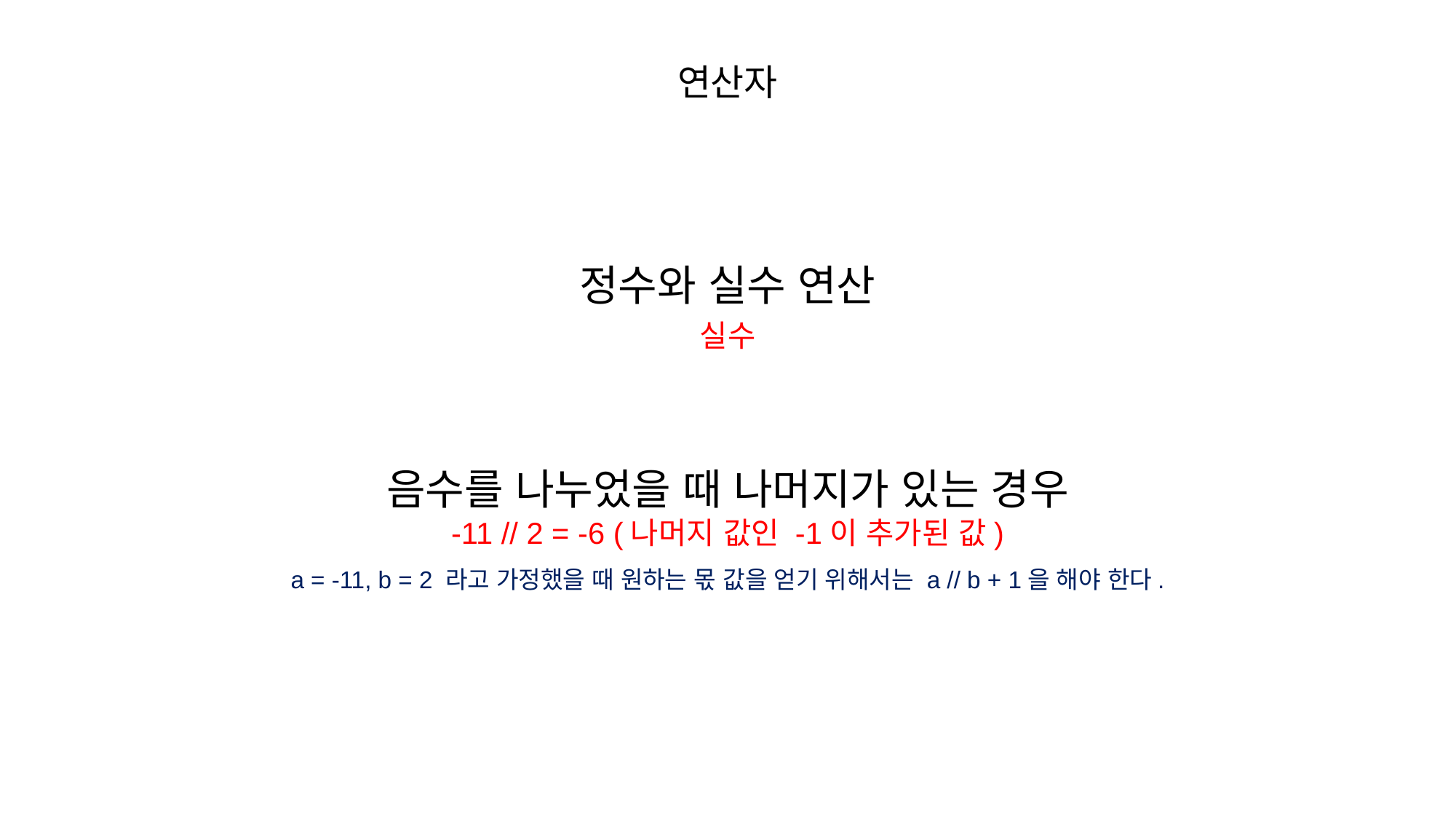

연산자
정수와 실수 연산

음수를 나누었을 때 나머지가 있는 경우
실수
-11 // 2 = -6 (나머지 값인 -1이 추가된 값)
a = -11, b = 2 라고 가정했을 때 원하는 몫 값을 얻기 위해서는 a // b + 1을 해야 한다.